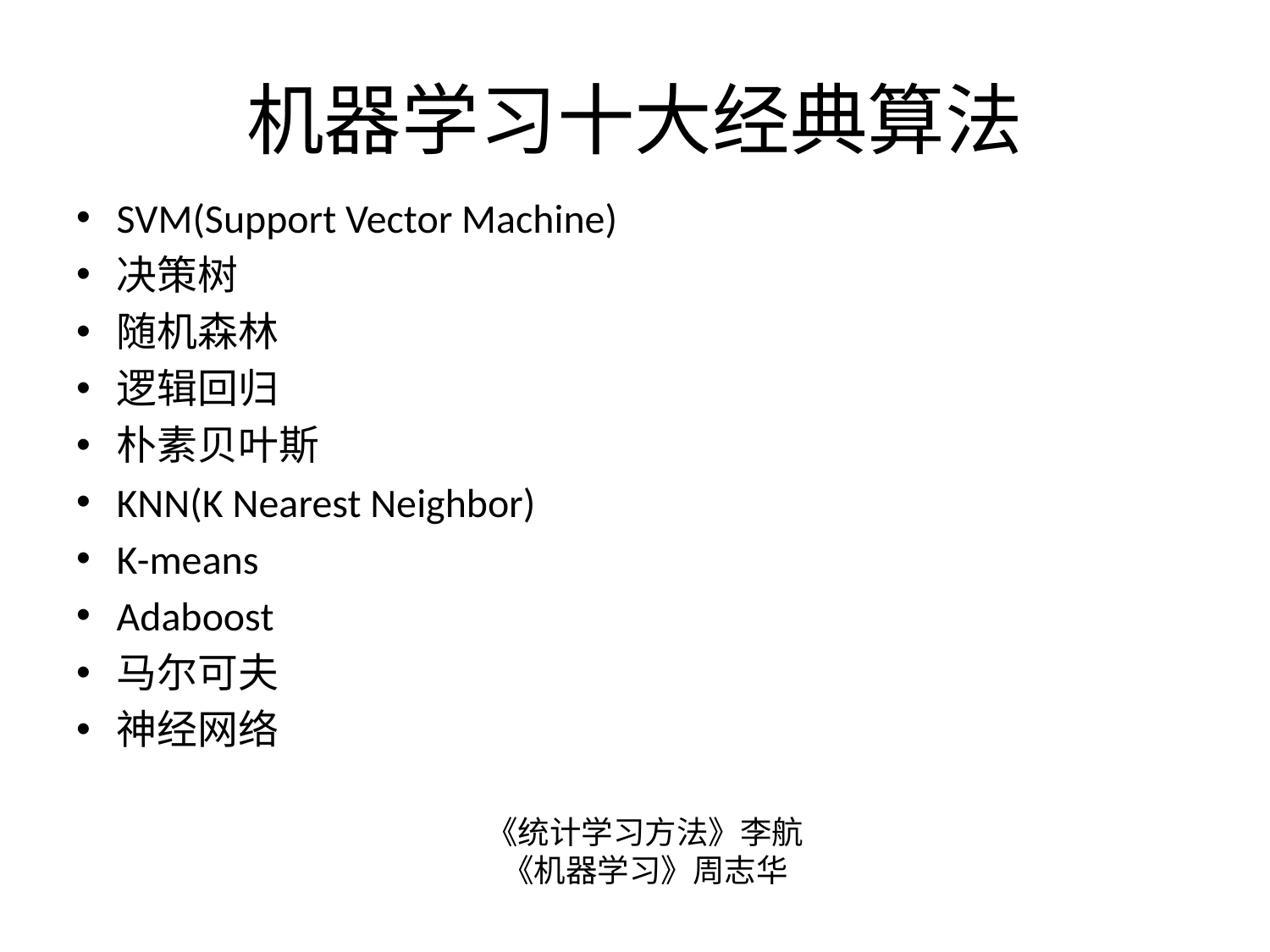

# 机器学习十大经典算法
SVM(Support Vector Machine)
决策树
随机森林
逻辑回归
朴素贝叶斯
KNN(K Nearest Neighbor)
K-means
Adaboost
马尔可夫
神经网络

《统计学习方法》李航
《机器学习》周志华